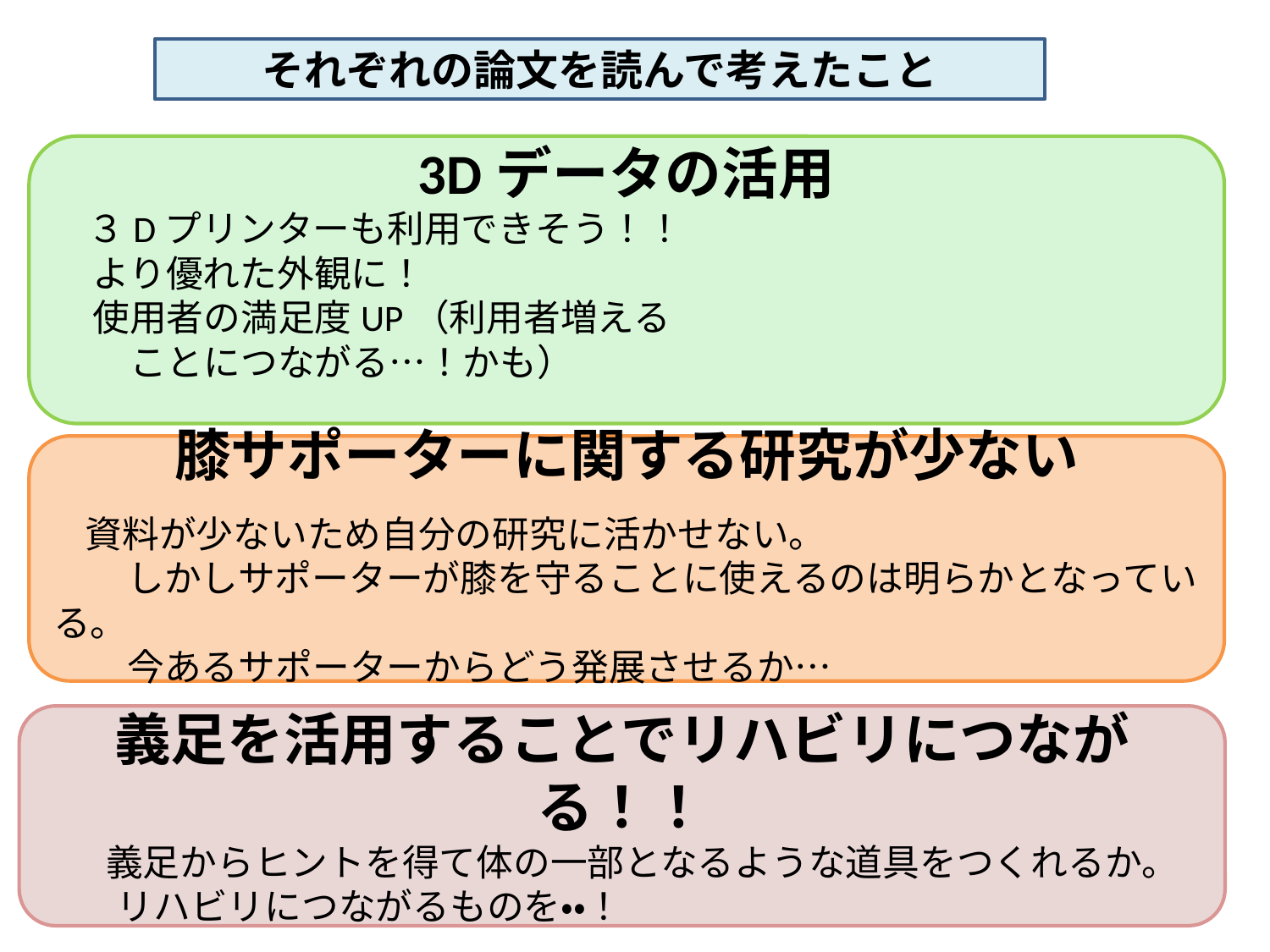

それぞれの論文を読んで考えたこと
3Dデータの活用
　３Dプリンターも利用できそう！！
　より優れた外観に！
　使用者の満足度UP（利用者増える
　　ことにつながる…！かも）

膝サポーターに関する研究が少ない

　資料が少ないため自分の研究に活かせない。
　　しかしサポーターが膝を守ることに使えるのは明らかとなっている。
　　今あるサポーターからどう発展させるか…

義足を活用することでリハビリにつながる！！
　　義足からヒントを得て体の一部となるような道具をつくれるか。
　　リハビリにつながるものを・・！